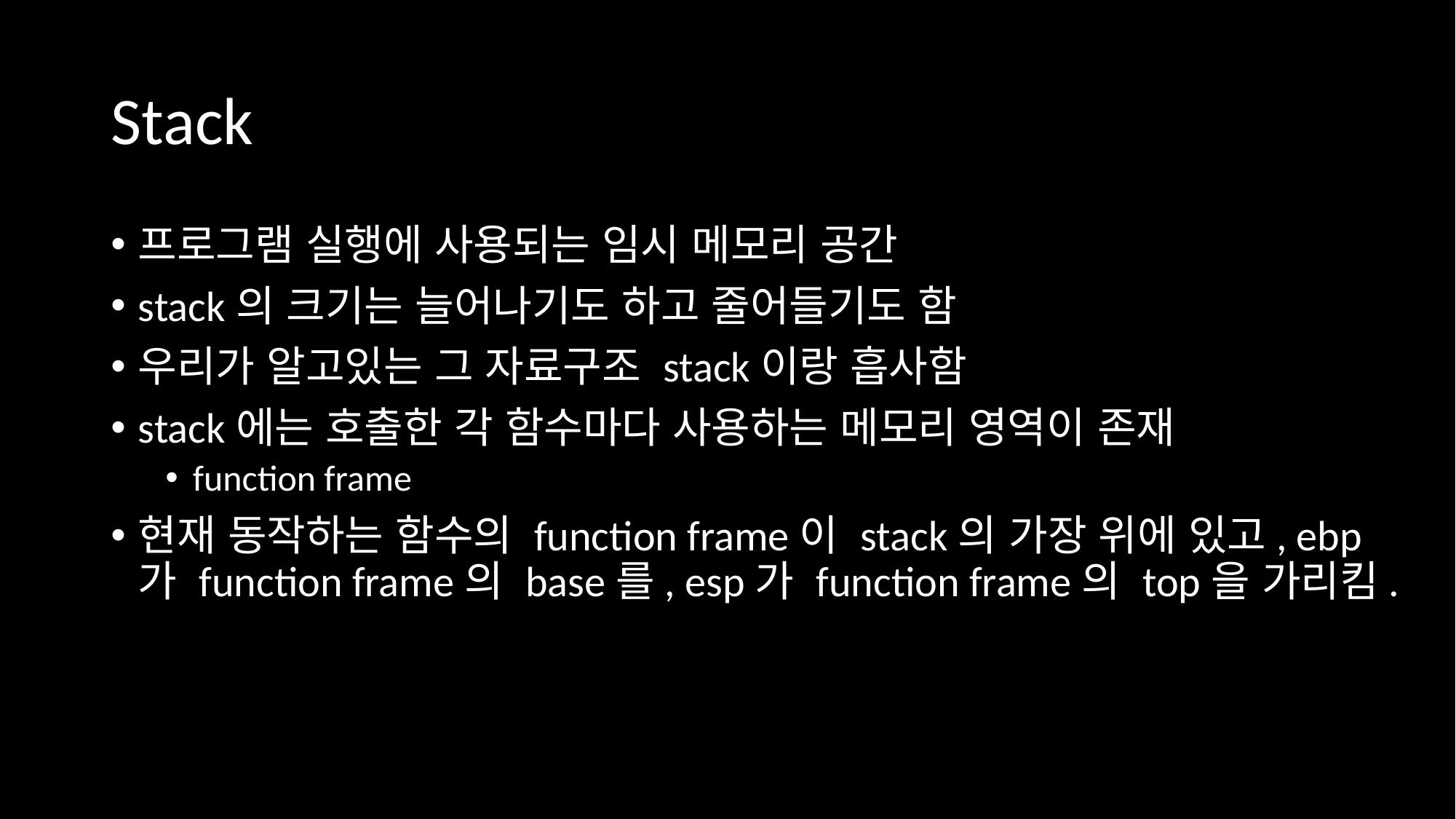

# Stack
프로그램 실행에 사용되는 임시 메모리 공간
stack의 크기는 늘어나기도 하고 줄어들기도 함
우리가 알고있는 그 자료구조 stack이랑 흡사함
stack에는 호출한 각 함수마다 사용하는 메모리 영역이 존재
function frame
현재 동작하는 함수의 function frame이 stack의 가장 위에 있고, ebp가 function frame의 base를, esp가 function frame의 top을 가리킴.